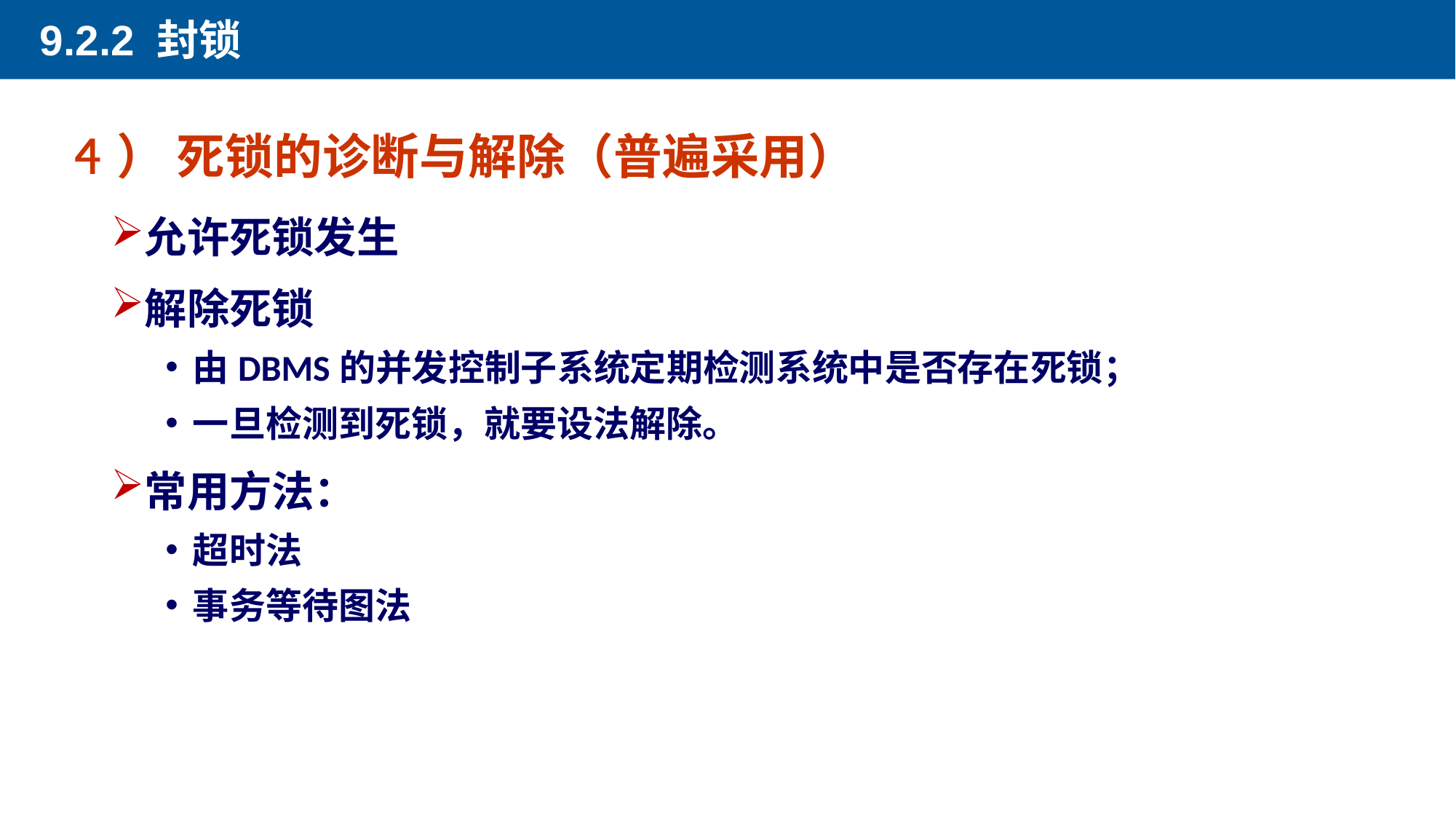

9.2.2 封锁
4） 死锁的诊断与解除（普遍采用）
允许死锁发生
解除死锁
由DBMS的并发控制子系统定期检测系统中是否存在死锁；
一旦检测到死锁，就要设法解除。
常用方法：
超时法
事务等待图法